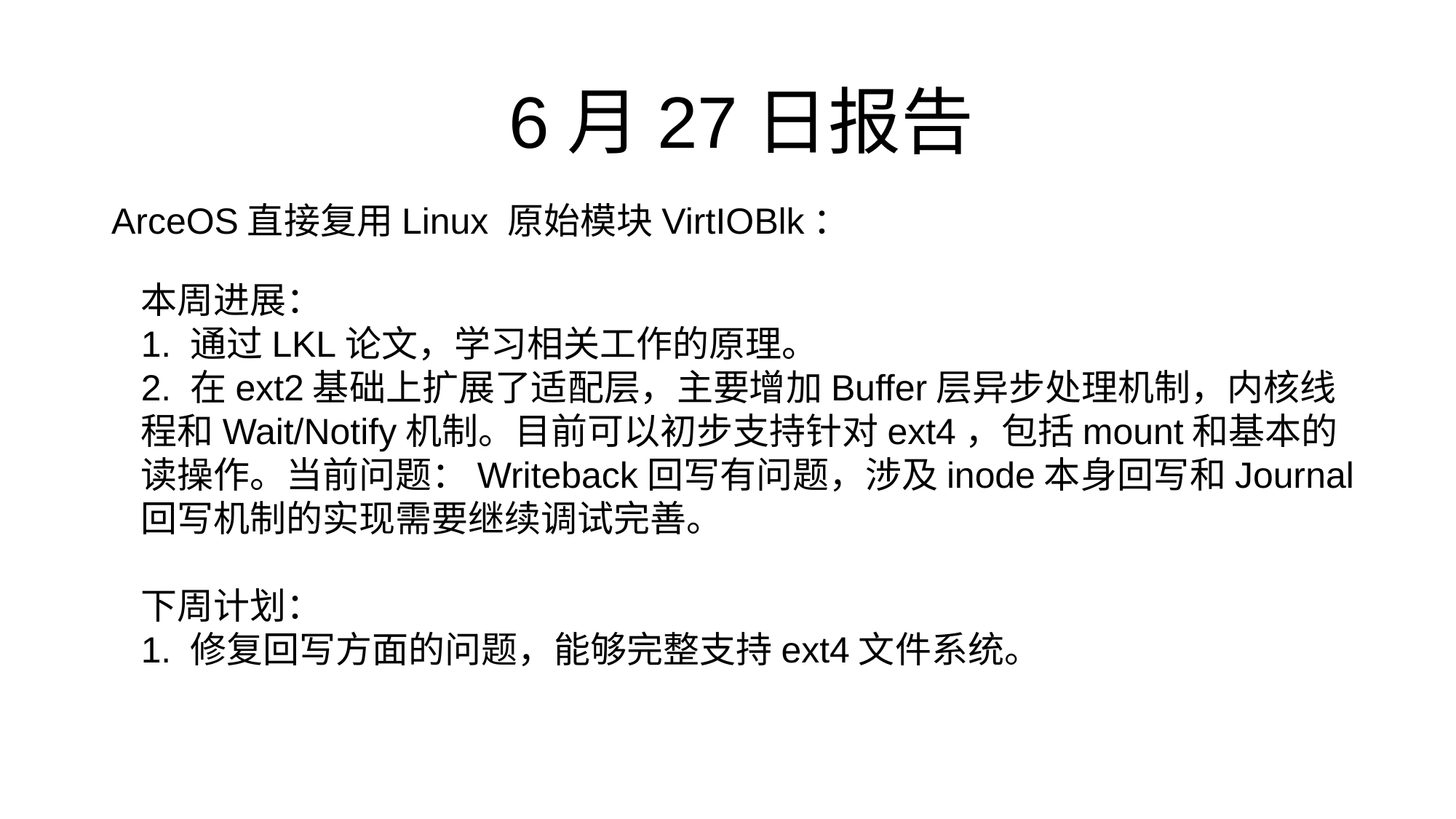

6月27日报告
ArceOS直接复用Linux 原始模块VirtIOBlk：
本周进展：
1. 通过LKL论文，学习相关工作的原理。
2. 在ext2基础上扩展了适配层，主要增加Buffer层异步处理机制，内核线程和Wait/Notify机制。目前可以初步支持针对ext4，包括mount和基本的读操作。当前问题：Writeback回写有问题，涉及inode本身回写和Journal回写机制的实现需要继续调试完善。

下周计划：
1. 修复回写方面的问题，能够完整支持ext4文件系统。